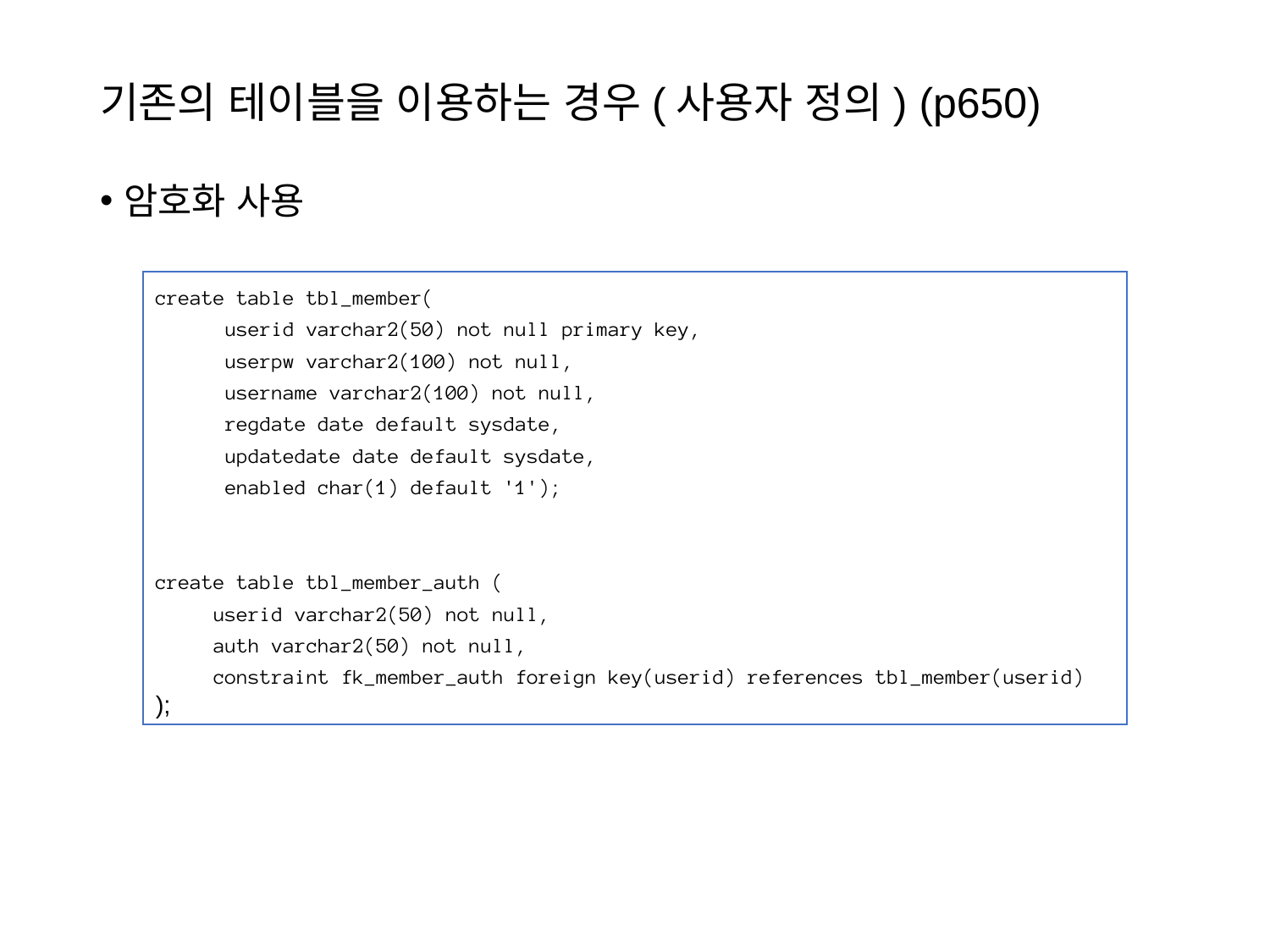

# 기존의 테이블을 이용하는 경우(사용자 정의) (p650)
암호화 사용
create table tbl_member(
      userid varchar2(50) not null primary key,
      userpw varchar2(100) not null,
      username varchar2(100) not null,
      regdate date default sysdate,
      updatedate date default sysdate,
      enabled char(1) default '1');

create table tbl_member_auth (
     userid varchar2(50) not null,
     auth varchar2(50) not null,
     constraint fk_member_auth foreign key(userid) references tbl_member(userid)
);